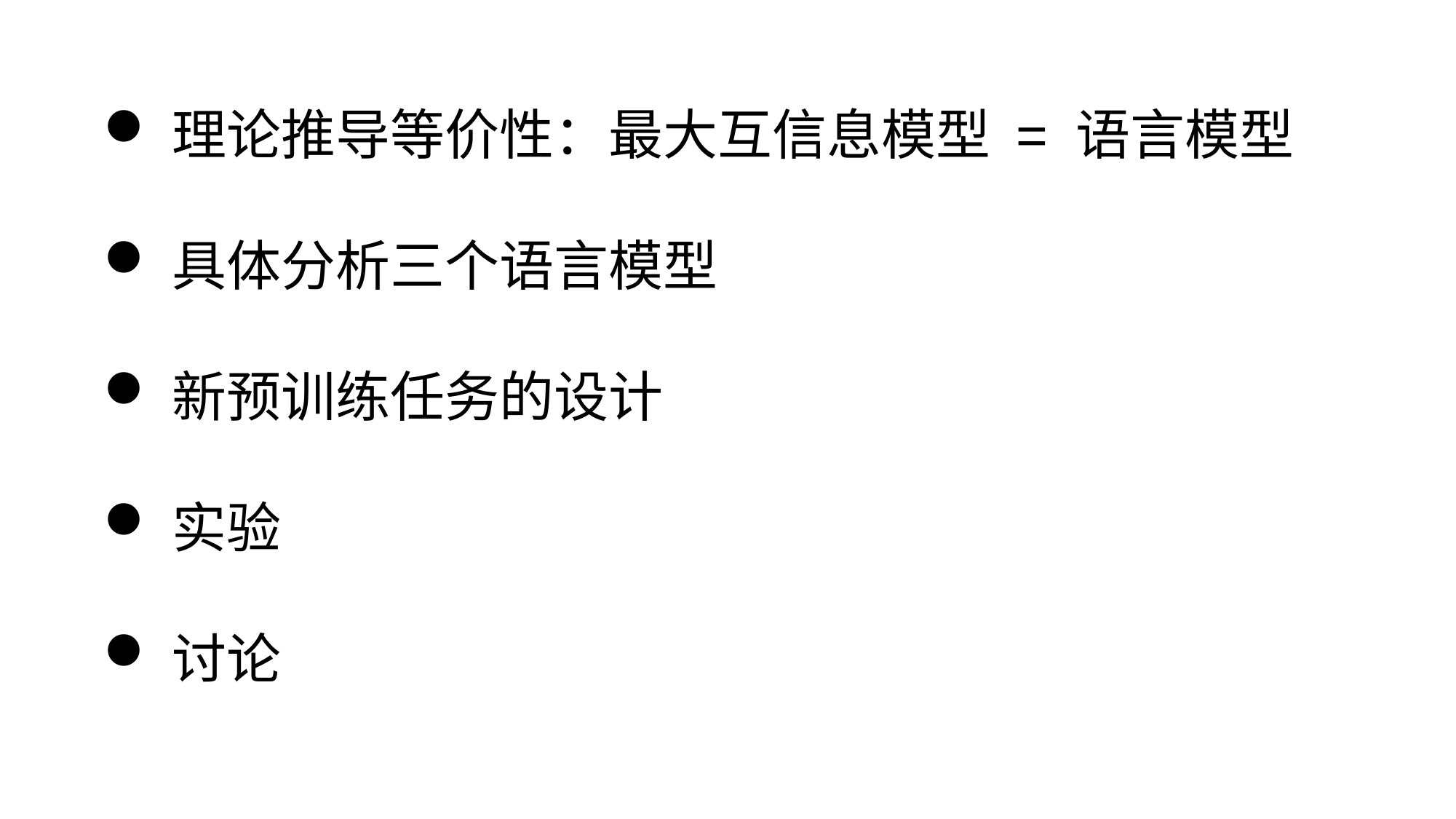

理论推导等价性：最大互信息模型 = 语言模型

具体分析三个语言模型

新预训练任务的设计

实验

讨论